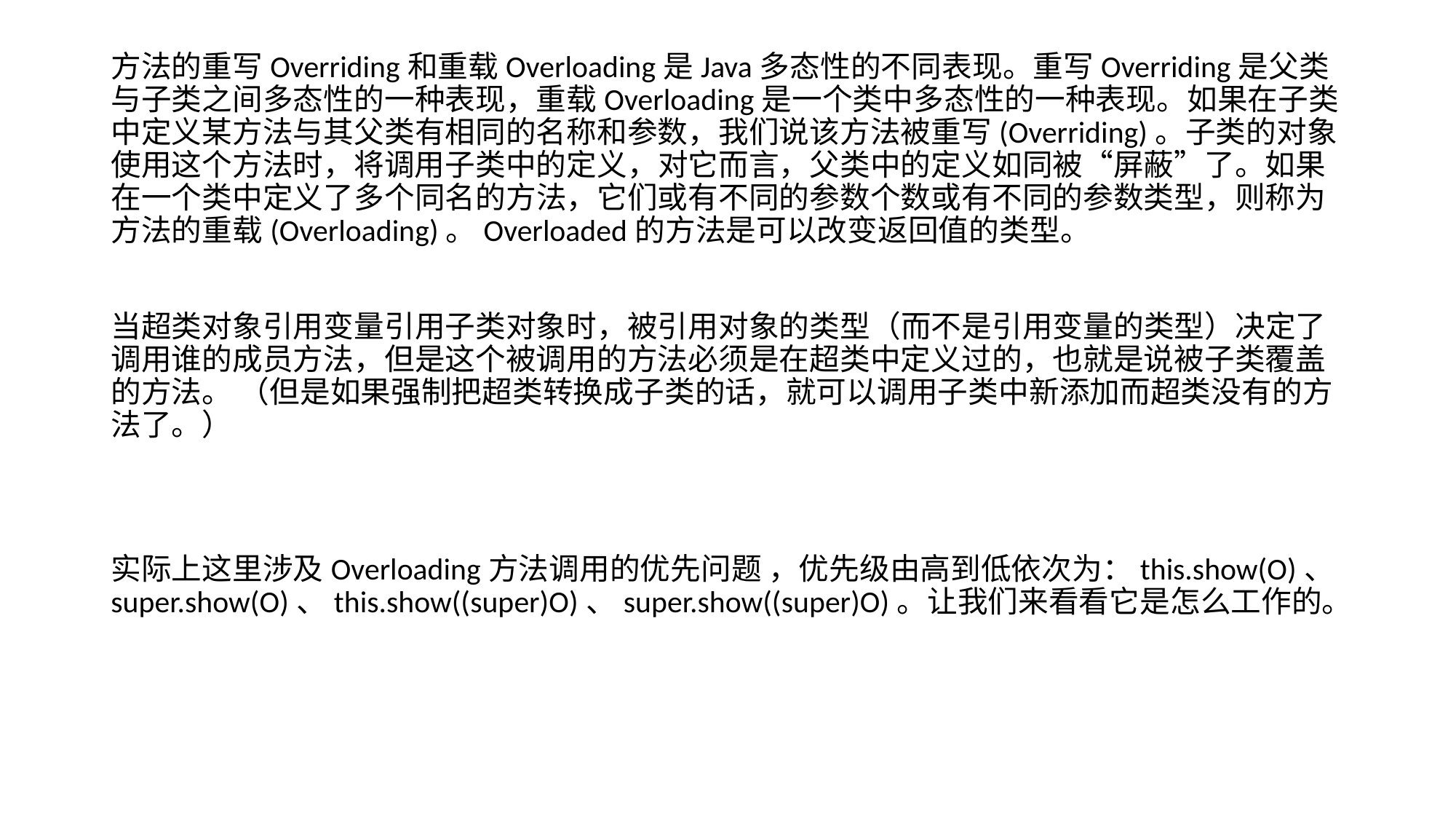

方法的重写Overriding和重载Overloading是Java多态性的不同表现。重写Overriding是父类与子类之间多态性的一种表现，重载Overloading是一个类中多态性的一种表现。如果在子类中定义某方法与其父类有相同的名称和参数，我们说该方法被重写(Overriding)。子类的对象使用这个方法时，将调用子类中的定义，对它而言，父类中的定义如同被“屏蔽”了。如果在一个类中定义了多个同名的方法，它们或有不同的参数个数或有不同的参数类型，则称为方法的重载(Overloading)。Overloaded的方法是可以改变返回值的类型。

当超类对象引用变量引用子类对象时，被引用对象的类型（而不是引用变量的类型）决定了调用谁的成员方法，但是这个被调用的方法必须是在超类中定义过的，也就是说被子类覆盖的方法。 （但是如果强制把超类转换成子类的话，就可以调用子类中新添加而超类没有的方法了。）

实际上这里涉及Overloading方法调用的优先问题 ，优先级由高到低依次为：this.show(O)、super.show(O)、this.show((super)O)、super.show((super)O)。让我们来看看它是怎么工作的。